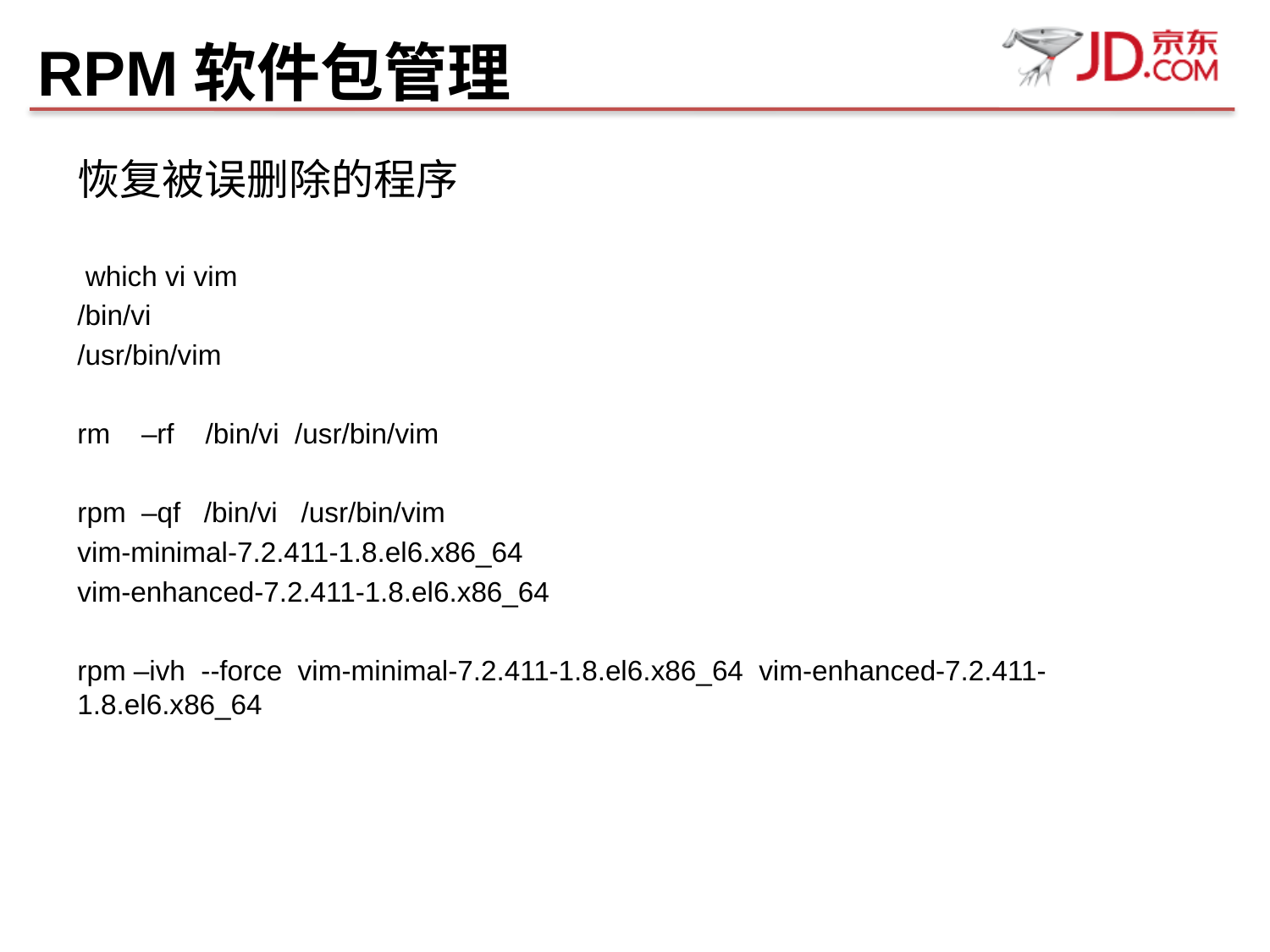

# RPM软件包管理
恢复被误删除的程序

 which vi vim
/bin/vi
/usr/bin/vim

rm    –rf    /bin/vi  /usr/bin/vim

rpm  –qf   /bin/vi   /usr/bin/vim
vim-minimal-7.2.411-1.8.el6.x86_64
vim-enhanced-7.2.411-1.8.el6.x86_64

rpm –ivh  --force  vim-minimal-7.2.411-1.8.el6.x86_64  vim-enhanced-7.2.411-1.8.el6.x86_64